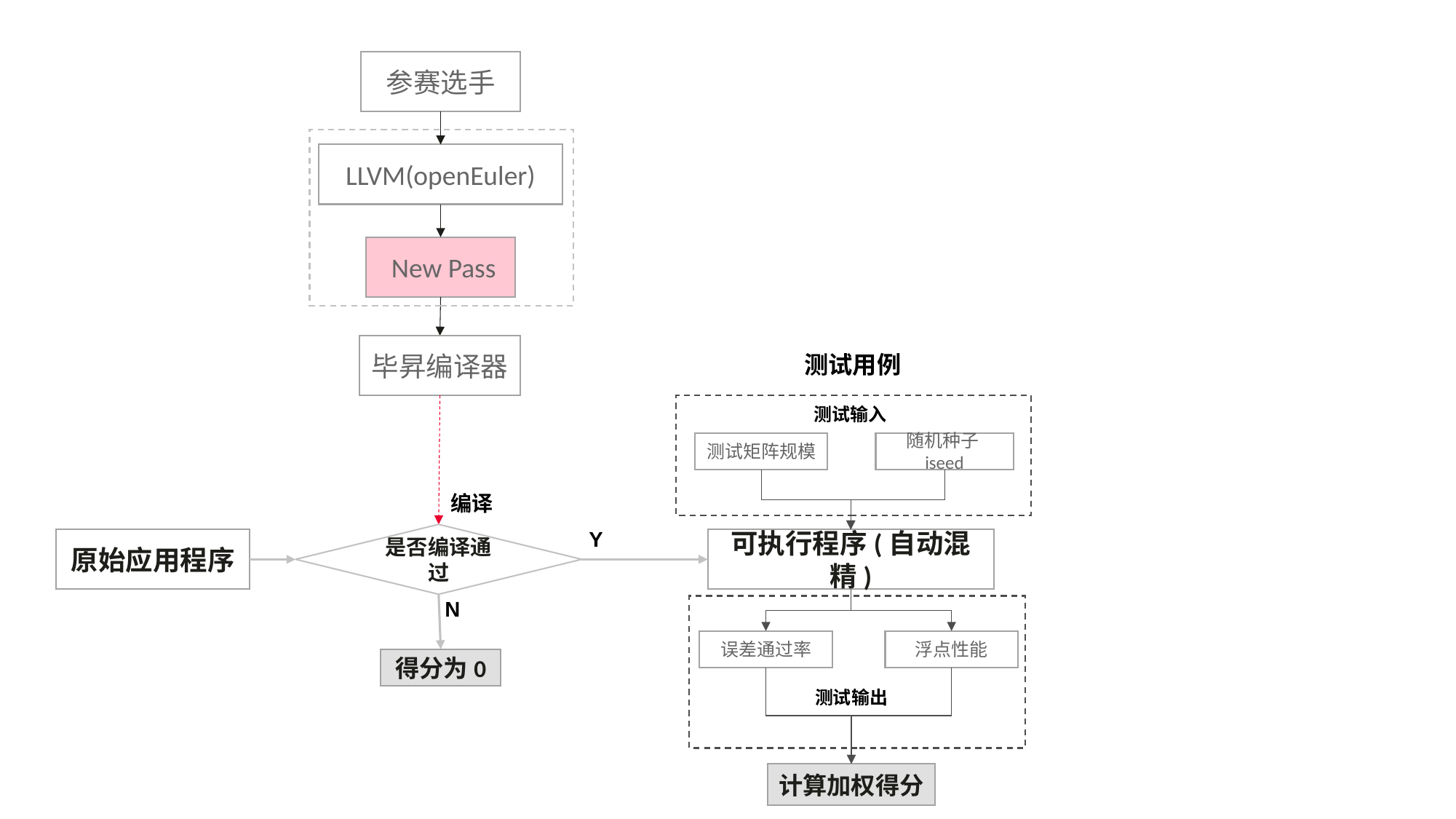

参赛选手

LLVM(openEuler)
 New Pass
毕昇编译器
测试用例

测试输入
测试矩阵规模
随机种子iseed
编译
是否编译通过
Y
原始应用程序
可执行程序(自动混精)

N
浮点性能
误差通过率
得分为0
测试输出
计算加权得分